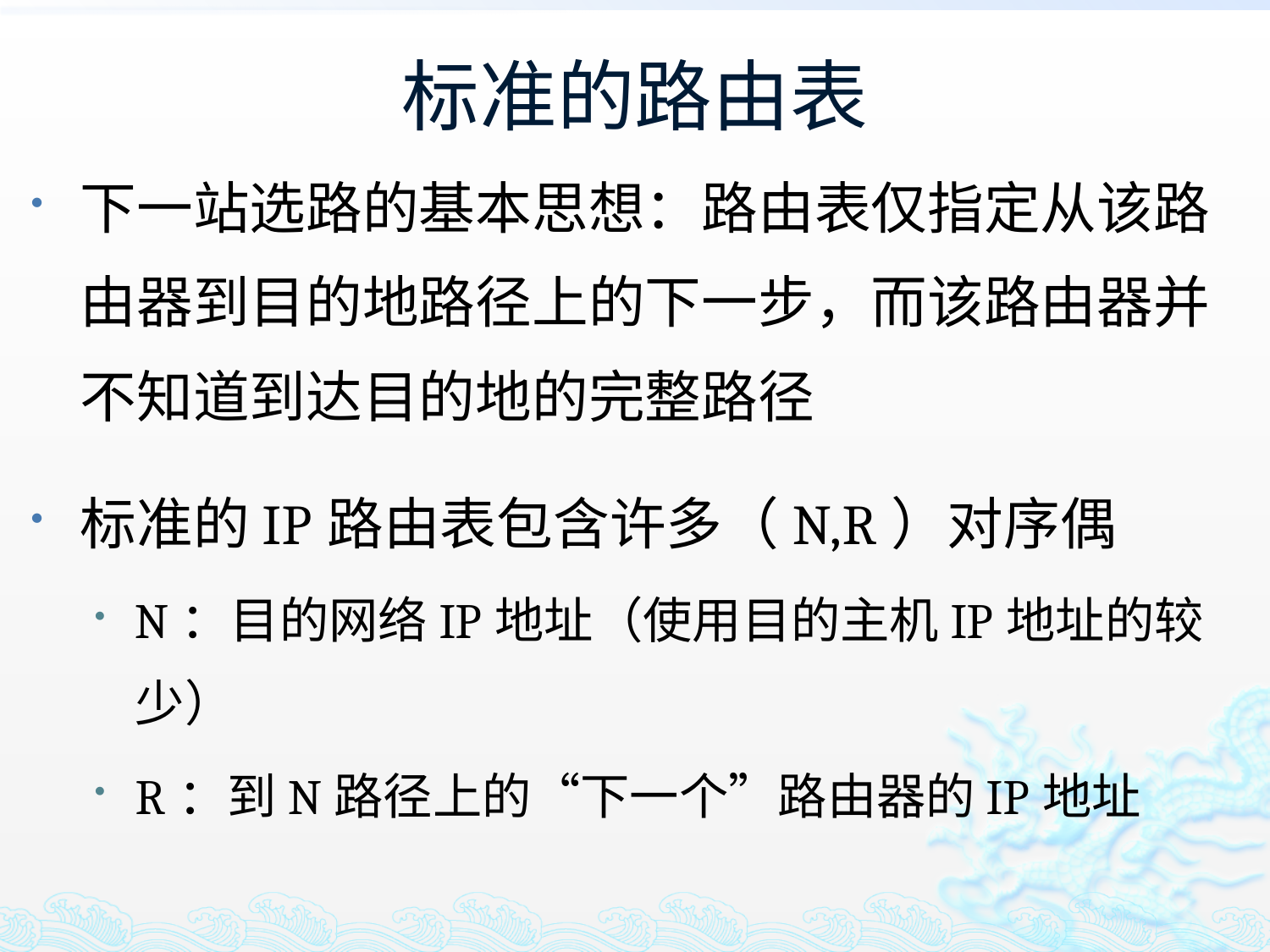

# 标准的路由表
下一站选路的基本思想：路由表仅指定从该路由器到目的地路径上的下一步，而该路由器并不知道到达目的地的完整路径
标准的IP路由表包含许多（N,R）对序偶
N：目的网络IP地址（使用目的主机IP地址的较少）
R：到N路径上的“下一个”路由器的IP地址